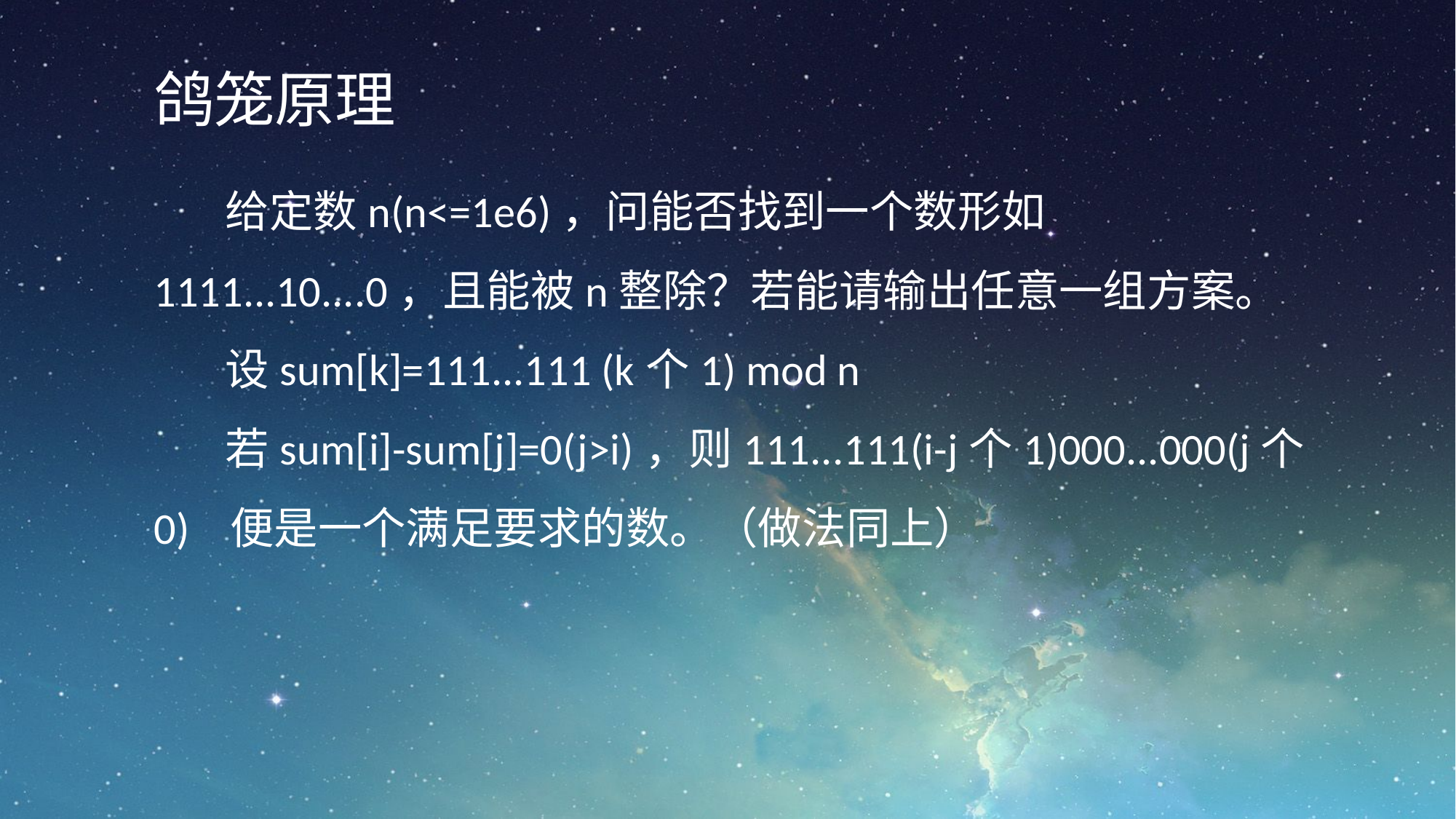

鸽笼原理
给定数n(n<=1e6)，问能否找到一个数形如1111...10....0，且能被n整除？若能请输出任意一组方案。
设sum[k]=111...111 (k个1) mod n
若sum[i]-sum[j]=0(j>i)，则111...111(i-j个1)000...000(j个0)   便是一个满足要求的数。（做法同上）